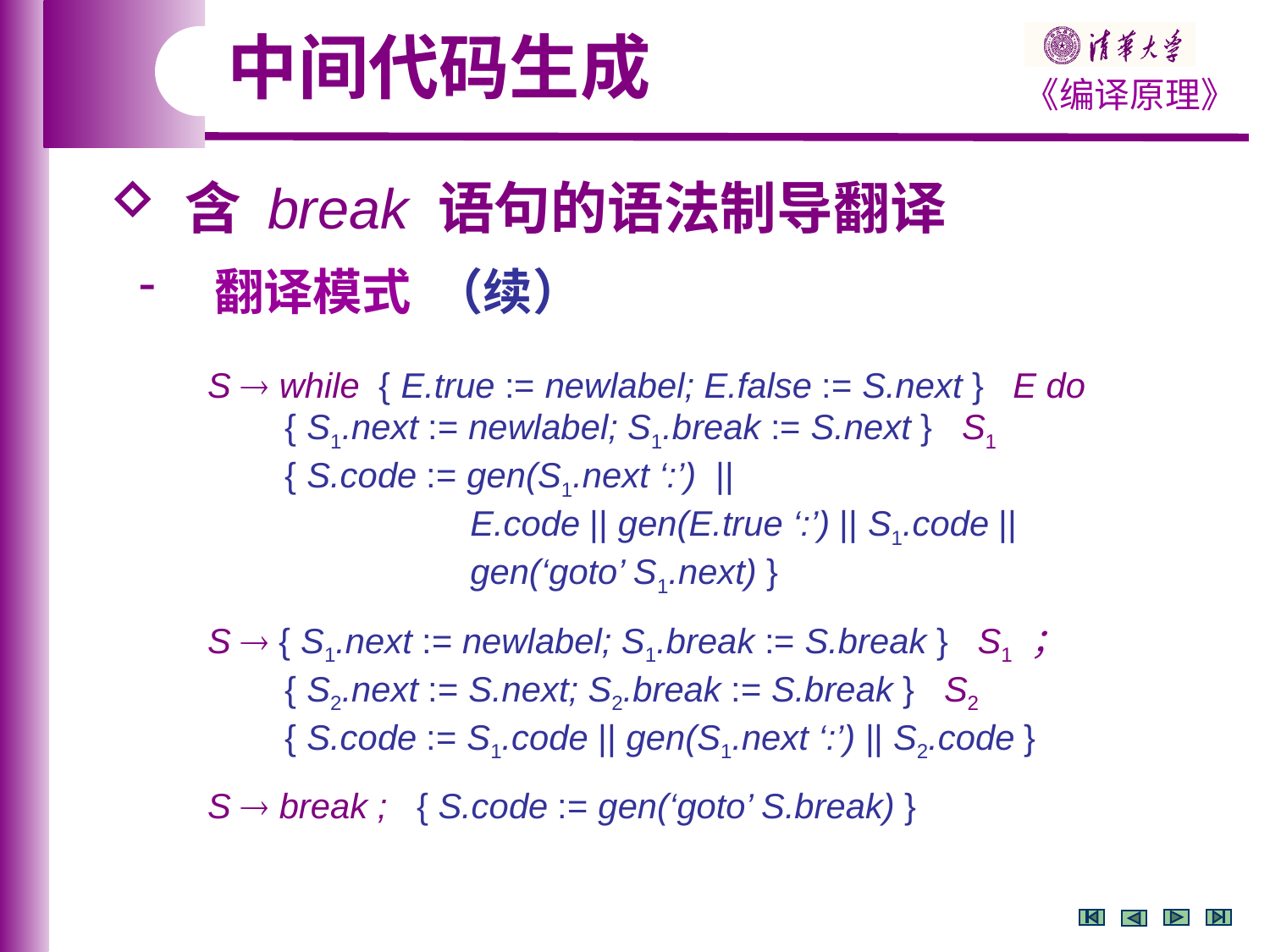

中间代码生成
 含 break 语句的语法制导翻译
   翻译模式  （续）
S → while  { E.true := newlabel; E.false := S.next }   E do
        { S1.next := newlabel; S1.break := S.next }   S1
        { S.code := gen(S1.next ‘:’)  ||
                           E.code || gen(E.true ‘:’) || S1.code ||
                           gen(‘goto’ S1.next) }

S → { S1.next := newlabel; S1.break := S.break }   S1 ；
        { S2.next := S.next; S2.break := S.break }   S2
        { S.code := S1.code || gen(S1.next ‘:’) || S2.code }

S → break ;   { S.code := gen(‘goto’ S.break) }